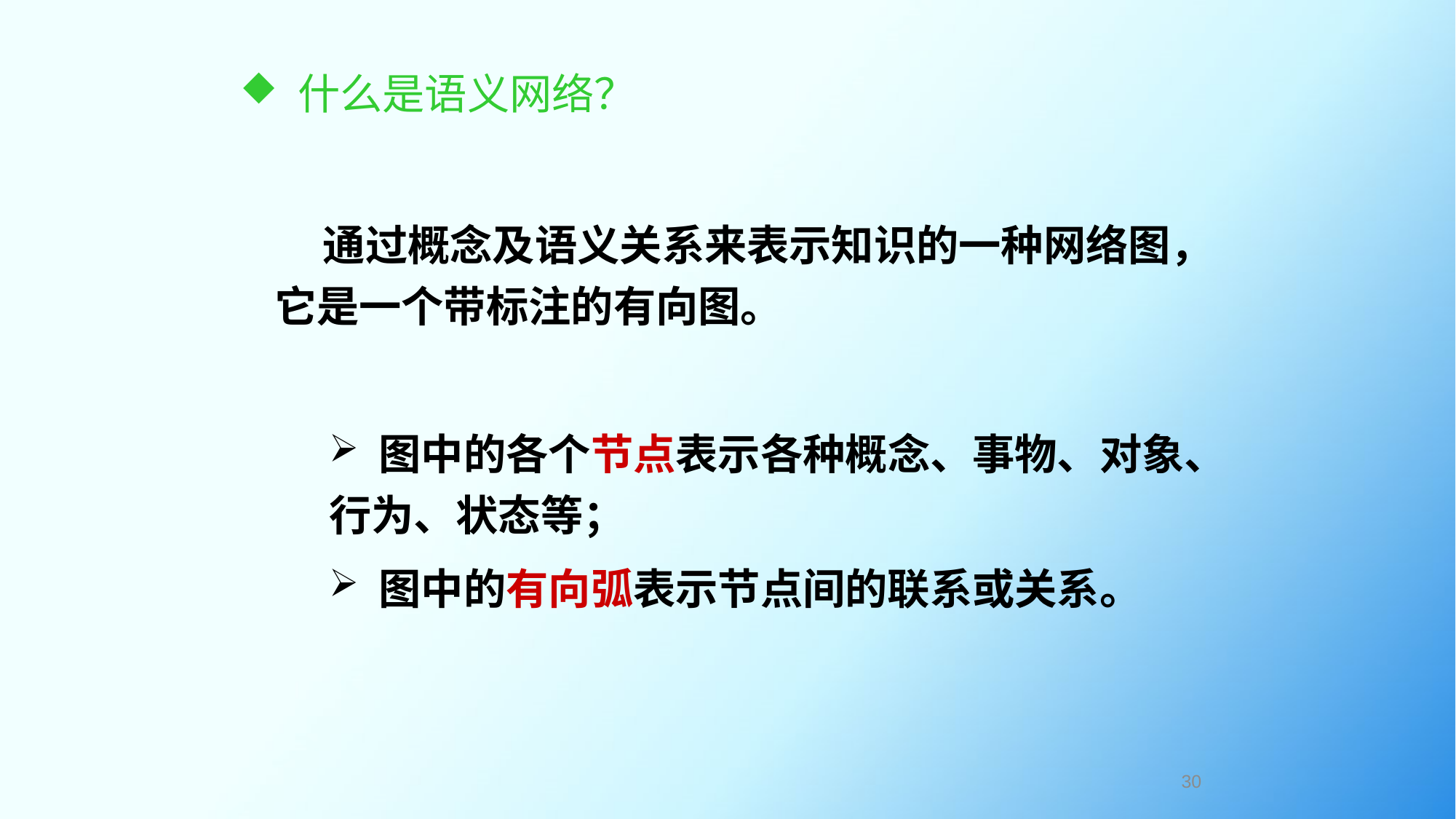

# 什么是语义网络？
    通过概念及语义关系来表示知识的一种网络图，它是一个带标注的有向图。

 图中的各个节点表示各种概念、事物、对象、行为、状态等；
 图中的有向弧表示节点间的联系或关系。
30